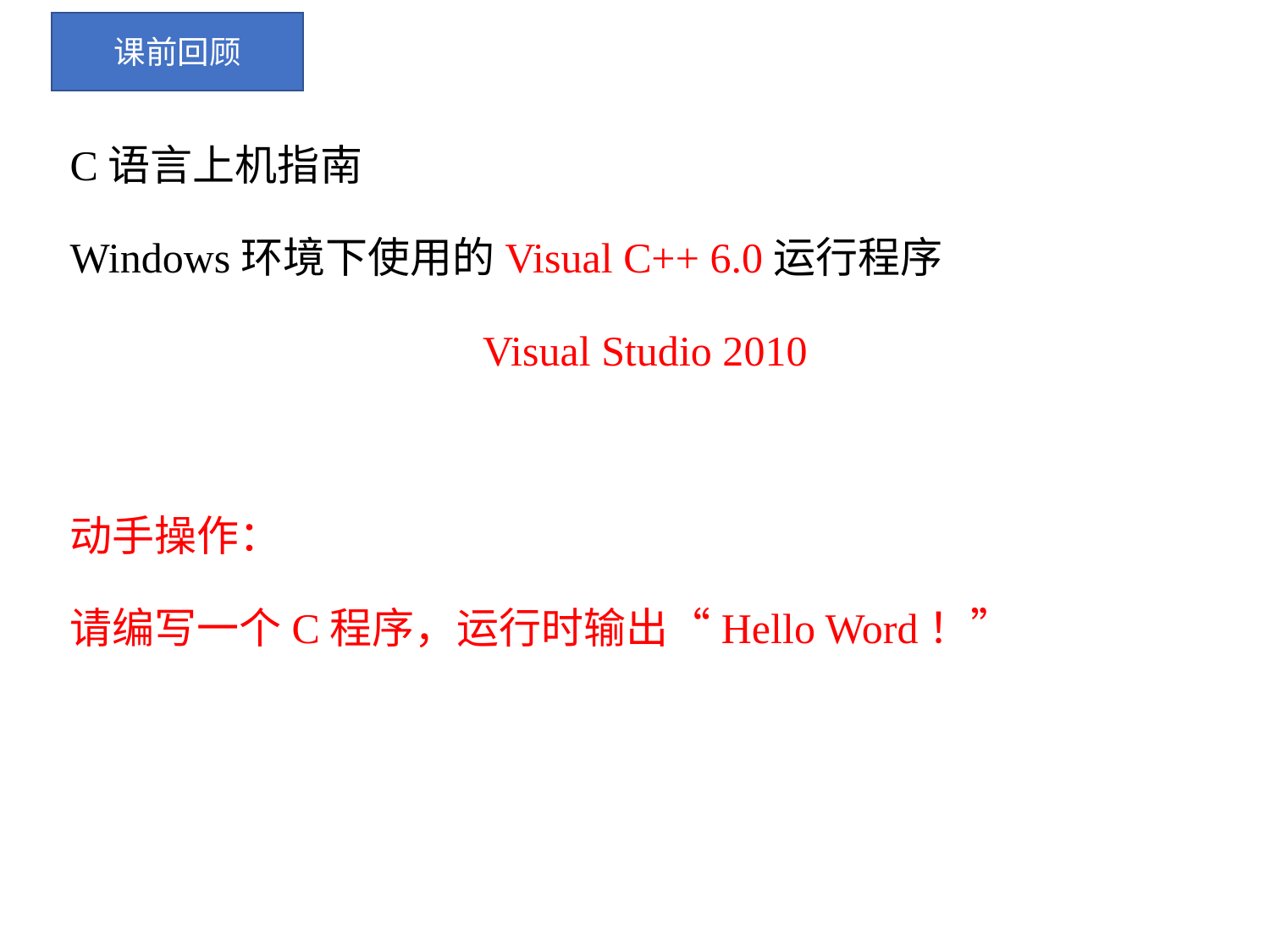

课前回顾
C语言上机指南
Windows环境下使用的Visual C++ 6.0运行程序
                                       Visual Studio 2010

动手操作：
请编写一个C程序，运行时输出“Hello Word！”